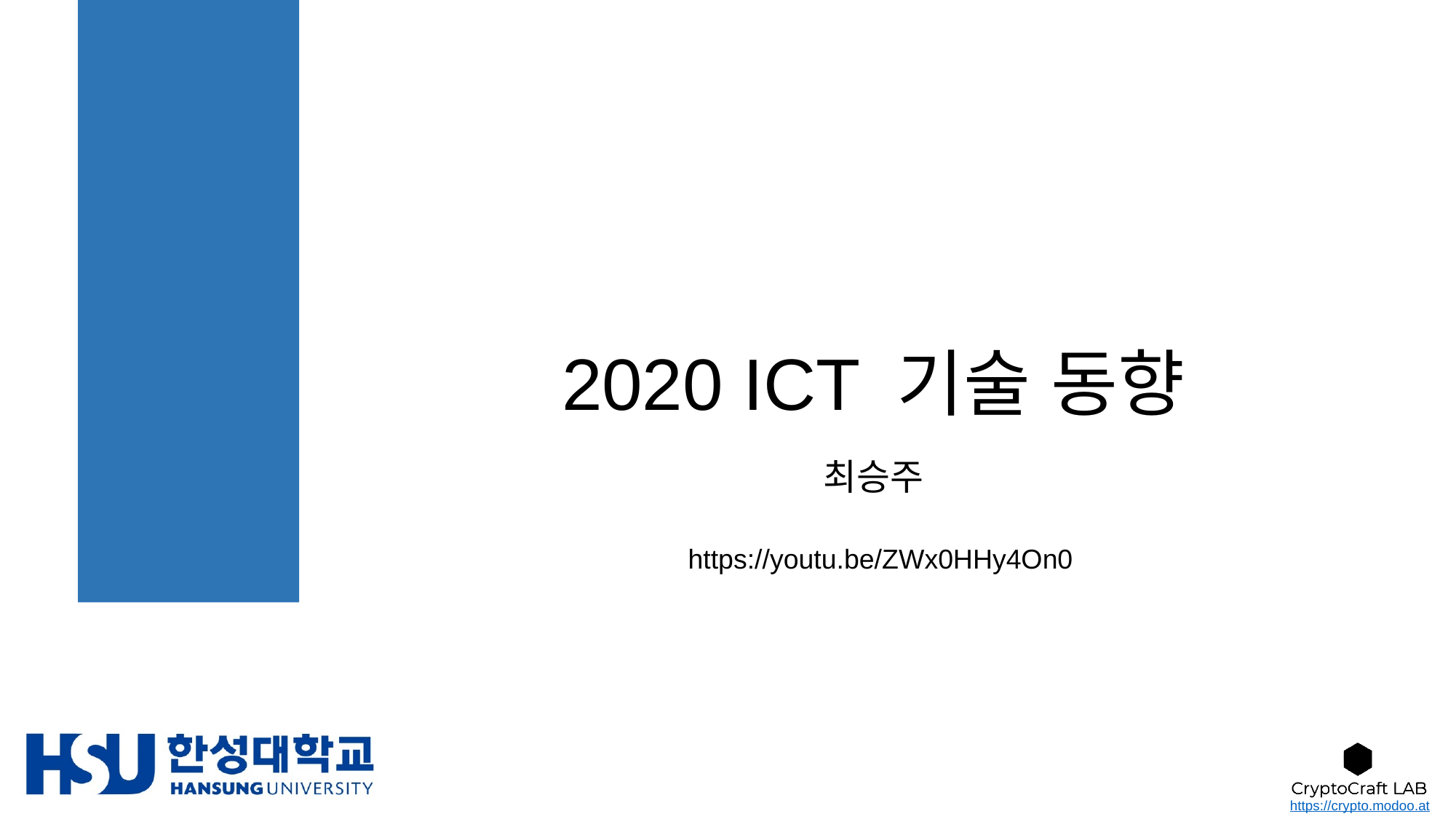

# 2020 ICT 기술 동향
최승주
https://youtu.be/ZWx0HHy4On0